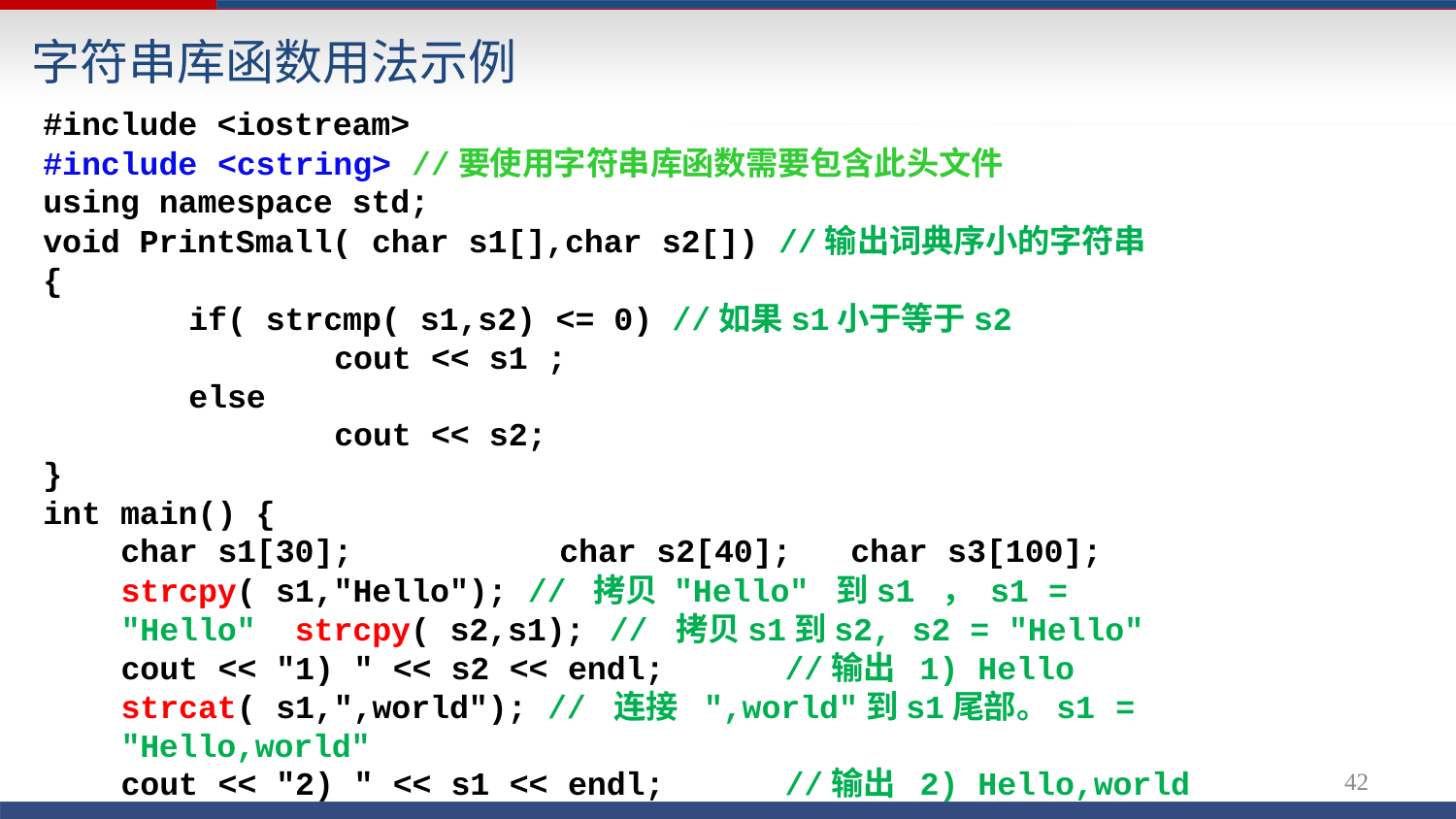

# 字符串库函数用法示例
#include <iostream>
#include <cstring> //要使用字符串库函数需要包含此头文件
using namespace std;
void PrintSmall( char s1[],char s2[]) //输出词典序小的字符串
{
if( strcmp( s1,s2) <= 0) //如果s1小于等于s2
cout << s1 ;
else
cout << s2;
}
int main() {
char s1[30];	char s2[40];	char s3[100];
strcpy( s1,"Hello"); // 拷贝 "Hello" 到s1 ， s1 = "Hello"  strcpy( s2,s1);	// 拷贝s1到s2, s2 = "Hello"
cout << "1) " << s2 << endl;	//输出 1) Hello
strcat( s1,",world"); // 连接 ",world"到s1尾部。s1 = "Hello,world"
cout << "2) " << s1 << endl;	//输出 2) Hello,world
42